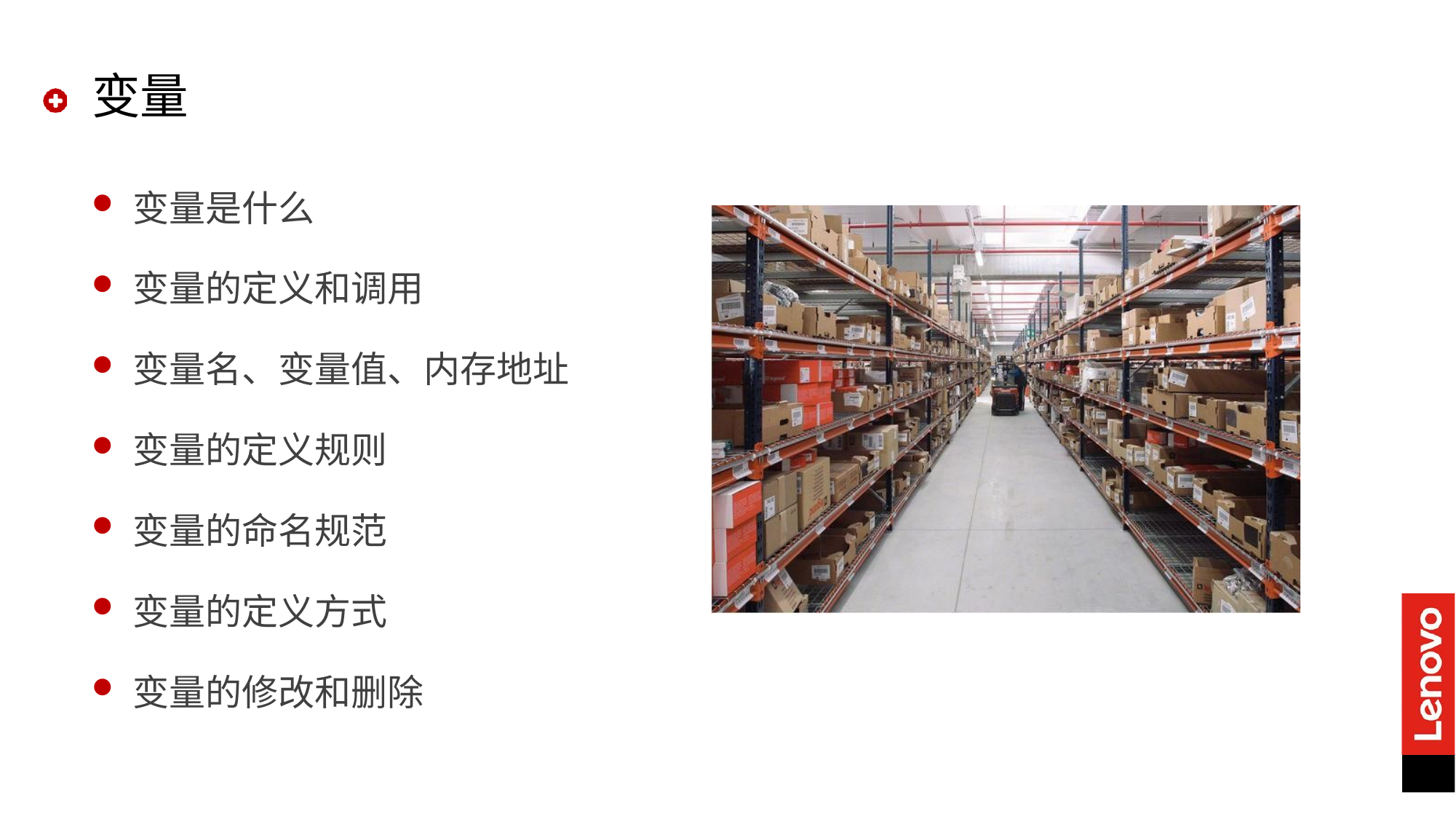

# 变量
变量是什么
变量的定义和调用
变量名、变量值、内存地址
变量的定义规则
变量的命名规范
变量的定义方式
变量的修改和删除

10